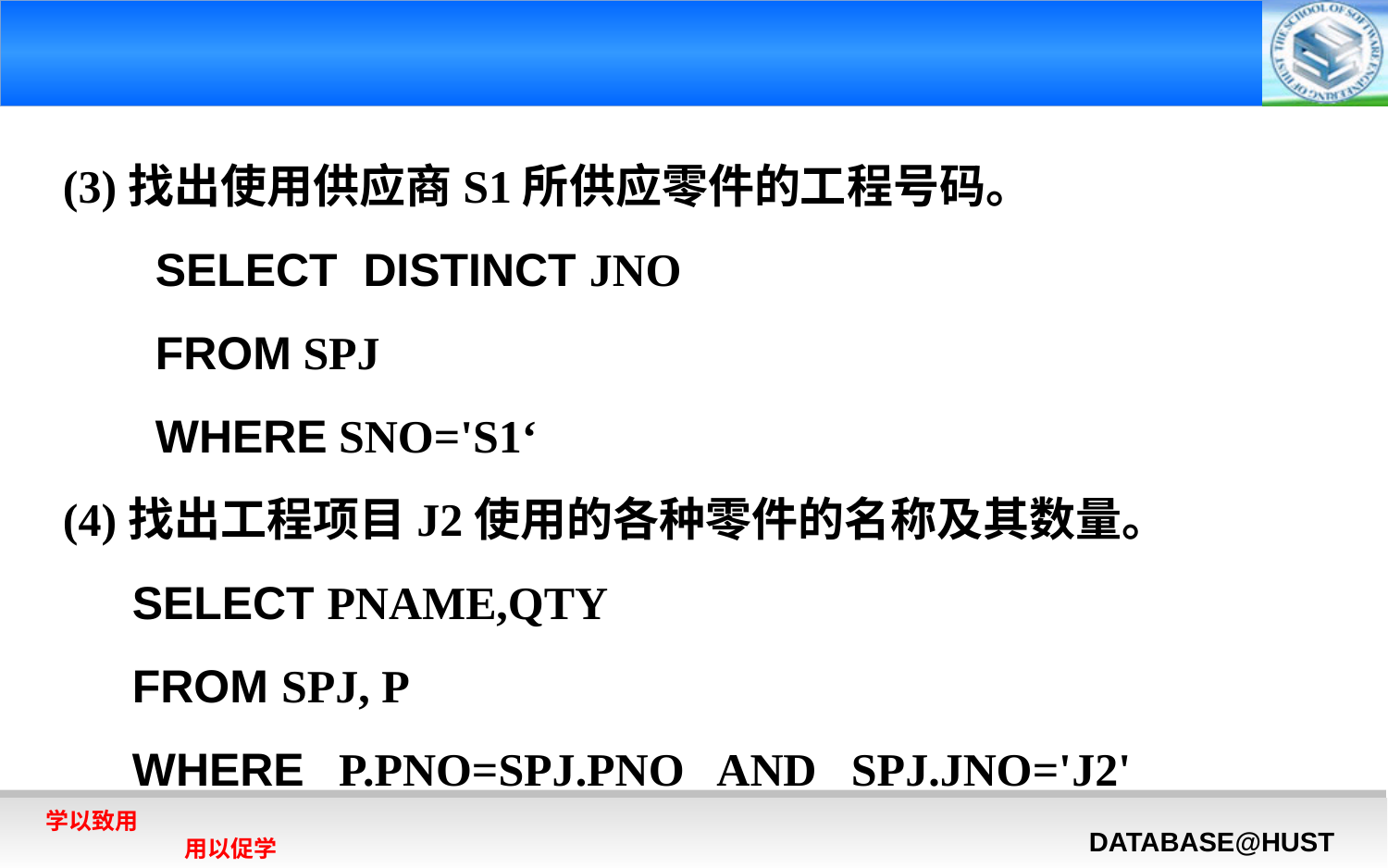

(3)找出使用供应商S1所供应零件的工程号码。
        SELECT  DISTINCT JNO
        FROM SPJ
        WHERE SNO='S1‘
(4)找出工程项目J2使用的各种零件的名称及其数量。
      SELECT PNAME,QTY
      FROM SPJ, P
      WHERE   P.PNO=SPJ.PNO   AND   SPJ.JNO='J2'